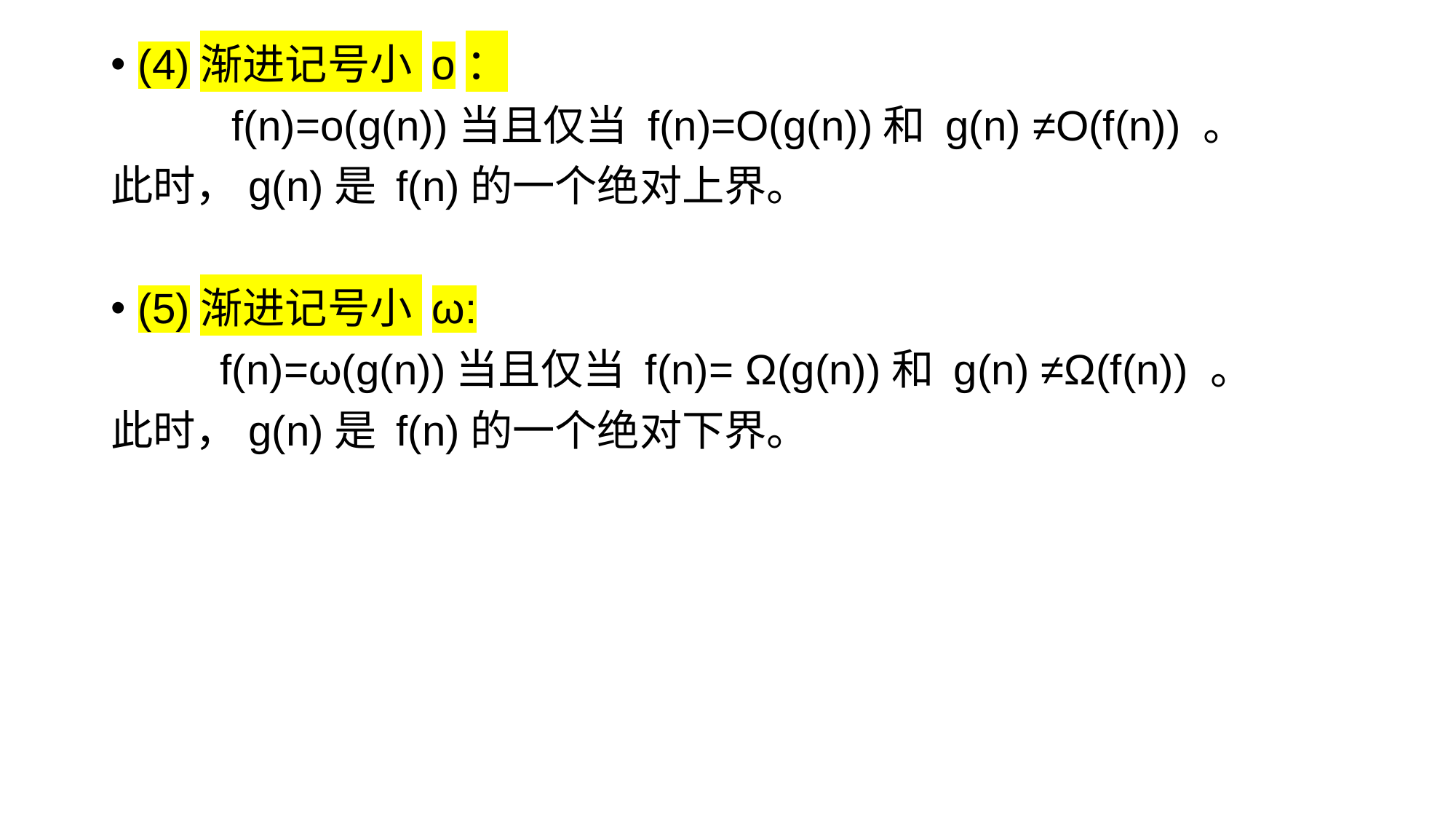

(4)渐进记号小 o：
	 f(n)=o(g(n))当且仅当 f(n)=O(g(n))和 g(n) ≠O(f(n)) 。
此时，g(n)是 f(n)的一个绝对上界。

(5)渐进记号小 ω:
	f(n)=ω(g(n))当且仅当 f(n)= Ω(g(n))和 g(n) ≠Ω(f(n)) 。
此时，g(n)是 f(n)的一个绝对下界。